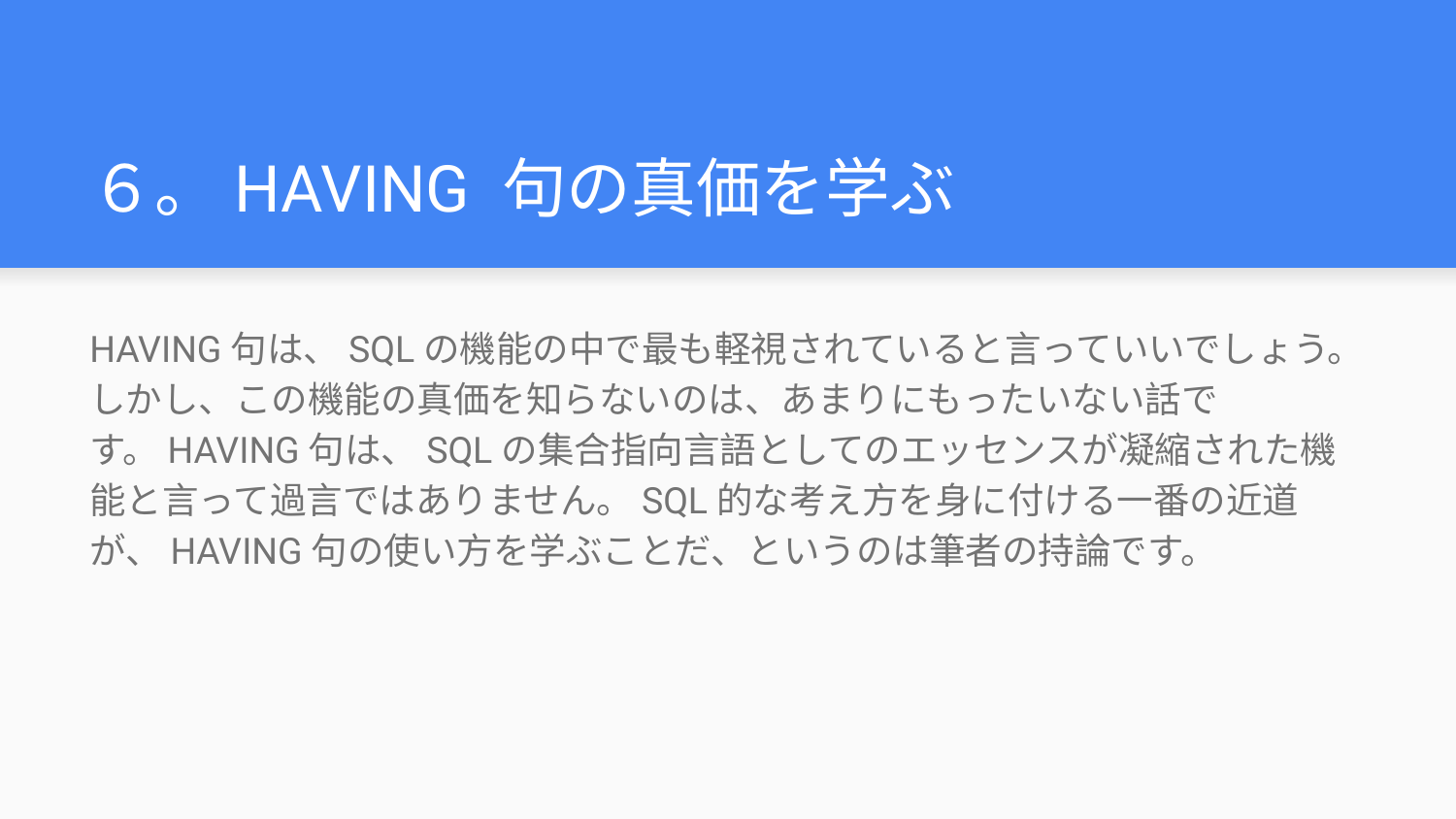

# ６。HAVING 句の真価を学ぶ
HAVING句は、SQLの機能の中で最も軽視されていると言っていいでしょう。しかし、この機能の真価を知らないのは、あまりにもったいない話です。HAVING句は、SQLの集合指向言語としてのエッセンスが凝縮された機能と言って過言ではありません。SQL的な考え方を身に付ける一番の近道が、HAVING句の使い方を学ぶことだ、というのは筆者の持論です。